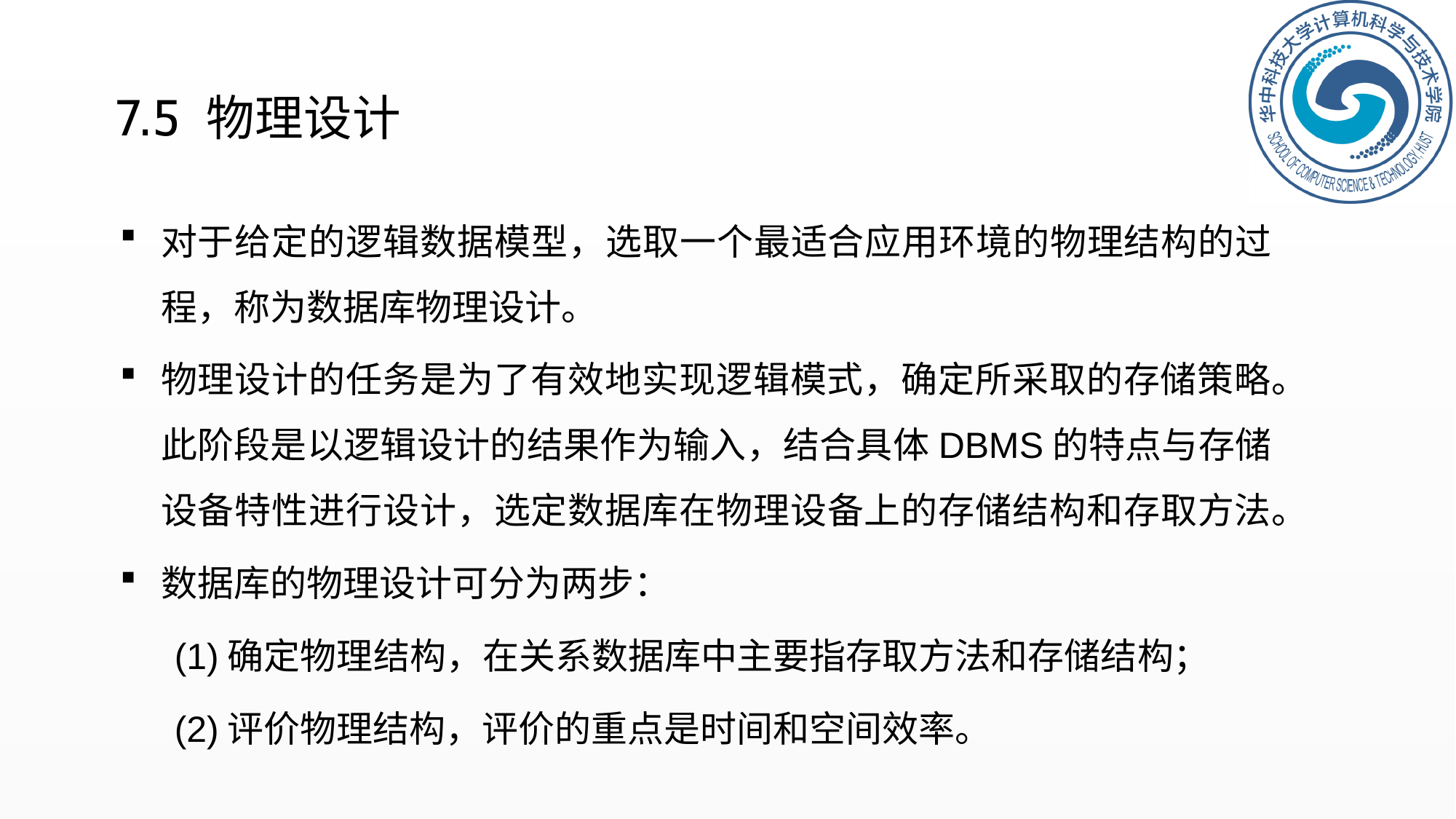

7.5 物理设计
对于给定的逻辑数据模型，选取一个最适合应用环境的物理结构的过程，称为数据库物理设计。
物理设计的任务是为了有效地实现逻辑模式，确定所采取的存储策略。此阶段是以逻辑设计的结果作为输入，结合具体DBMS的特点与存储设备特性进行设计，选定数据库在物理设备上的存储结构和存取方法。
数据库的物理设计可分为两步：
(1)确定物理结构，在关系数据库中主要指存取方法和存储结构；
(2)评价物理结构，评价的重点是时间和空间效率。